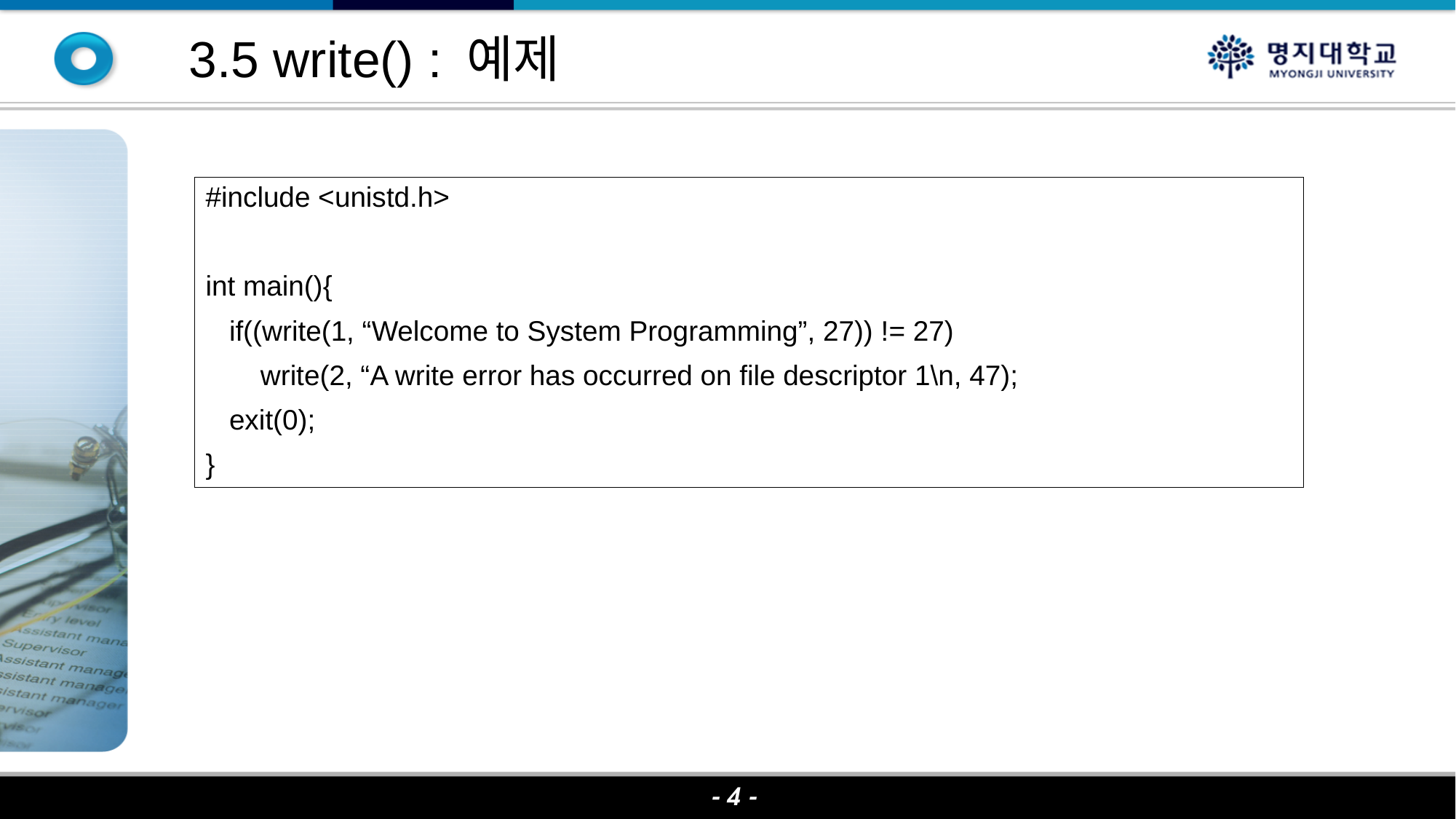

3.5 write() : 예제
#include <unistd.h>

int main(){
   if((write(1, “Welcome to System Programming”, 27)) != 27)
       write(2, “A write error has occurred on file descriptor 1\n, 47);
   exit(0);
}
- 4 -